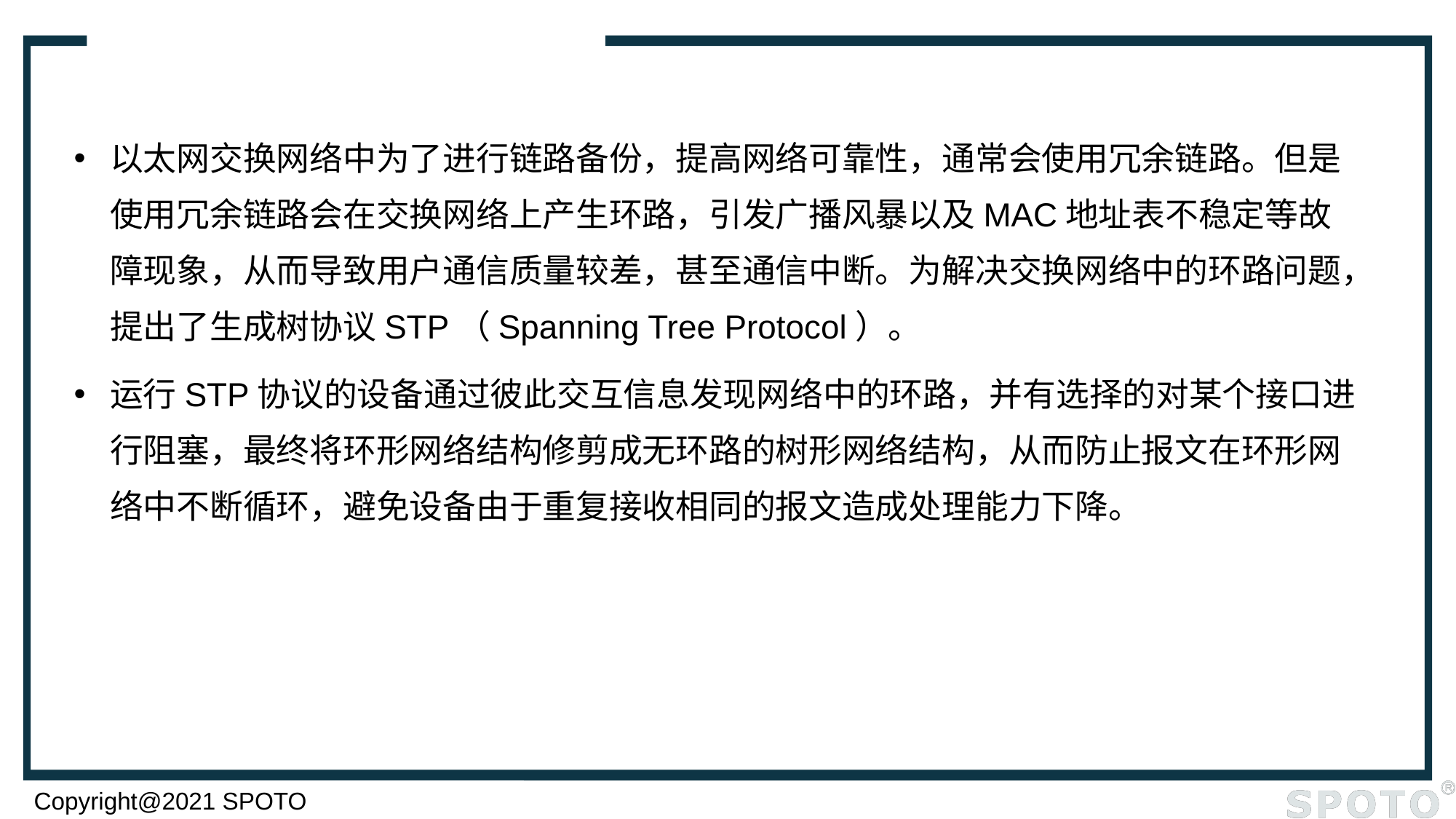

#
以太网交换网络中为了进行链路备份，提高网络可靠性，通常会使用冗余链路。但是使用冗余链路会在交换网络上产生环路，引发广播风暴以及MAC地址表不稳定等故障现象，从而导致用户通信质量较差，甚至通信中断。为解决交换网络中的环路问题，提出了生成树协议STP（Spanning Tree Protocol）。
运行STP协议的设备通过彼此交互信息发现网络中的环路，并有选择的对某个接口进行阻塞，最终将环形网络结构修剪成无环路的树形网络结构，从而防止报文在环形网络中不断循环，避免设备由于重复接收相同的报文造成处理能力下降。